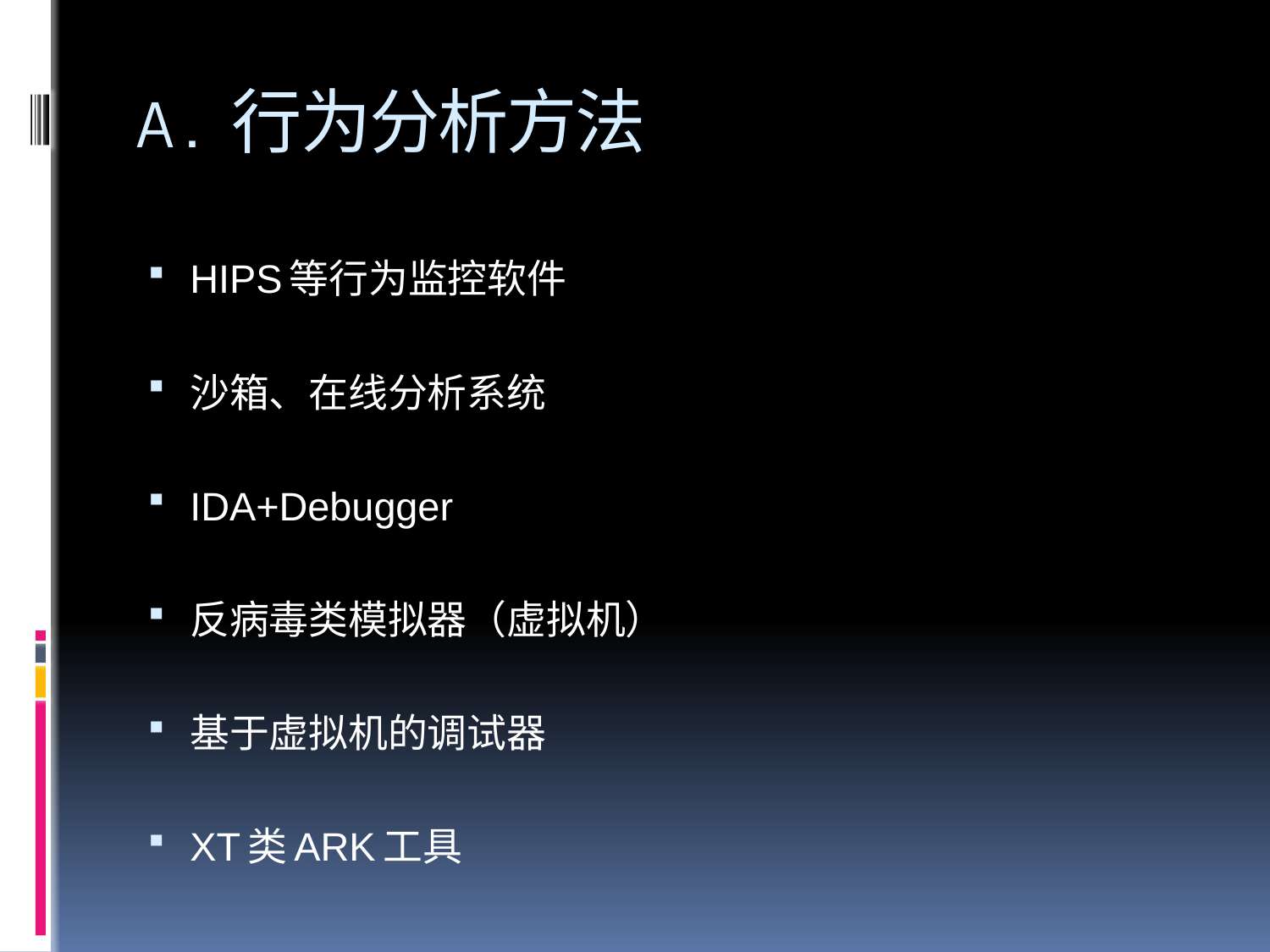

# A.行为分析方法
HIPS等行为监控软件

沙箱、在线分析系统

IDA+Debugger

反病毒类模拟器（虚拟机）

基于虚拟机的调试器

XT类ARK工具